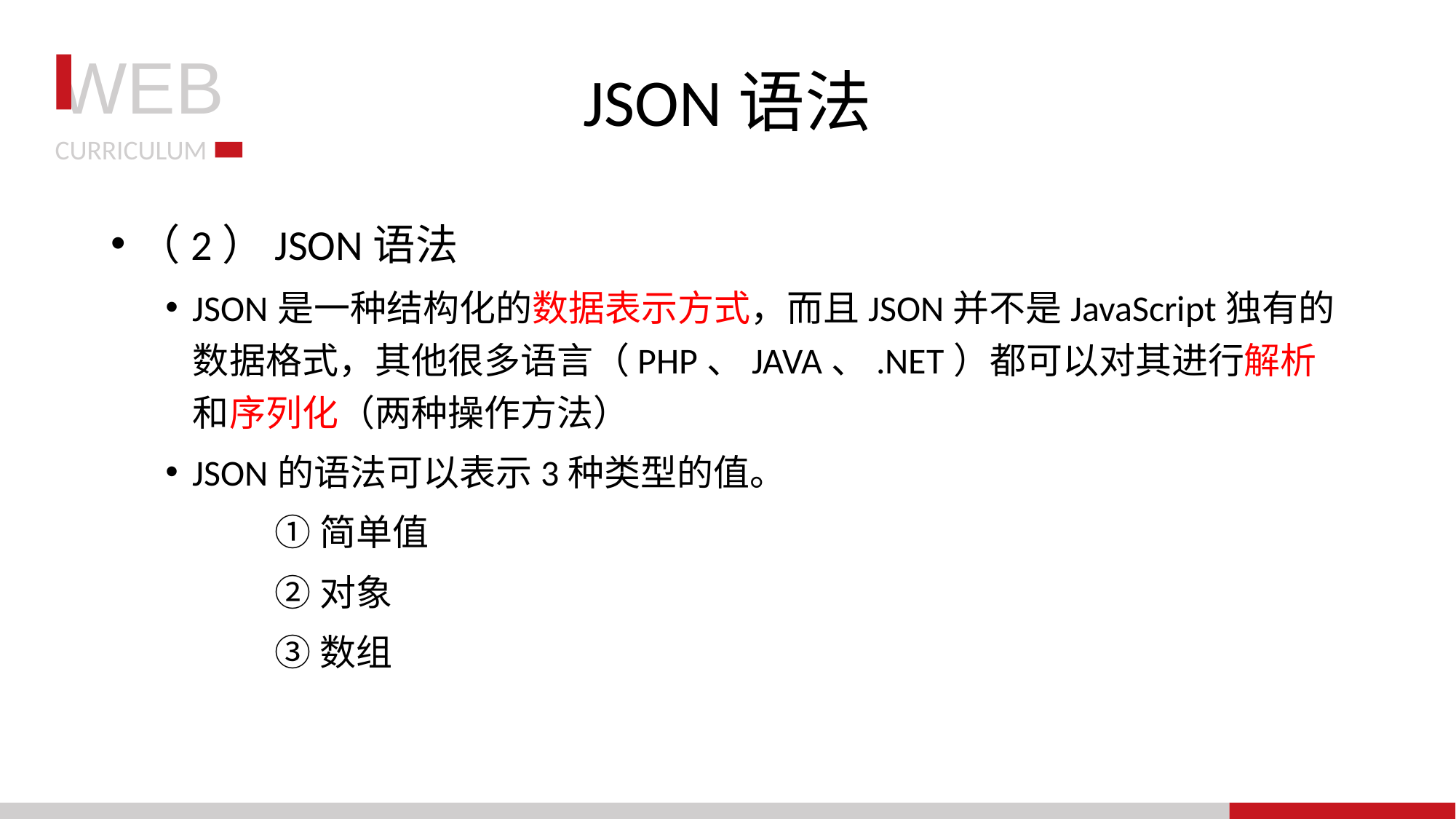

# JSON语法
（2）JSON语法
JSON是一种结构化的数据表示方式，而且JSON并不是JavaScript独有的数据格式，其他很多语言（PHP、JAVA、.NET）都可以对其进行解析和序列化（两种操作方法）
JSON的语法可以表示3种类型的值。
	①简单值
	②对象
	③数组